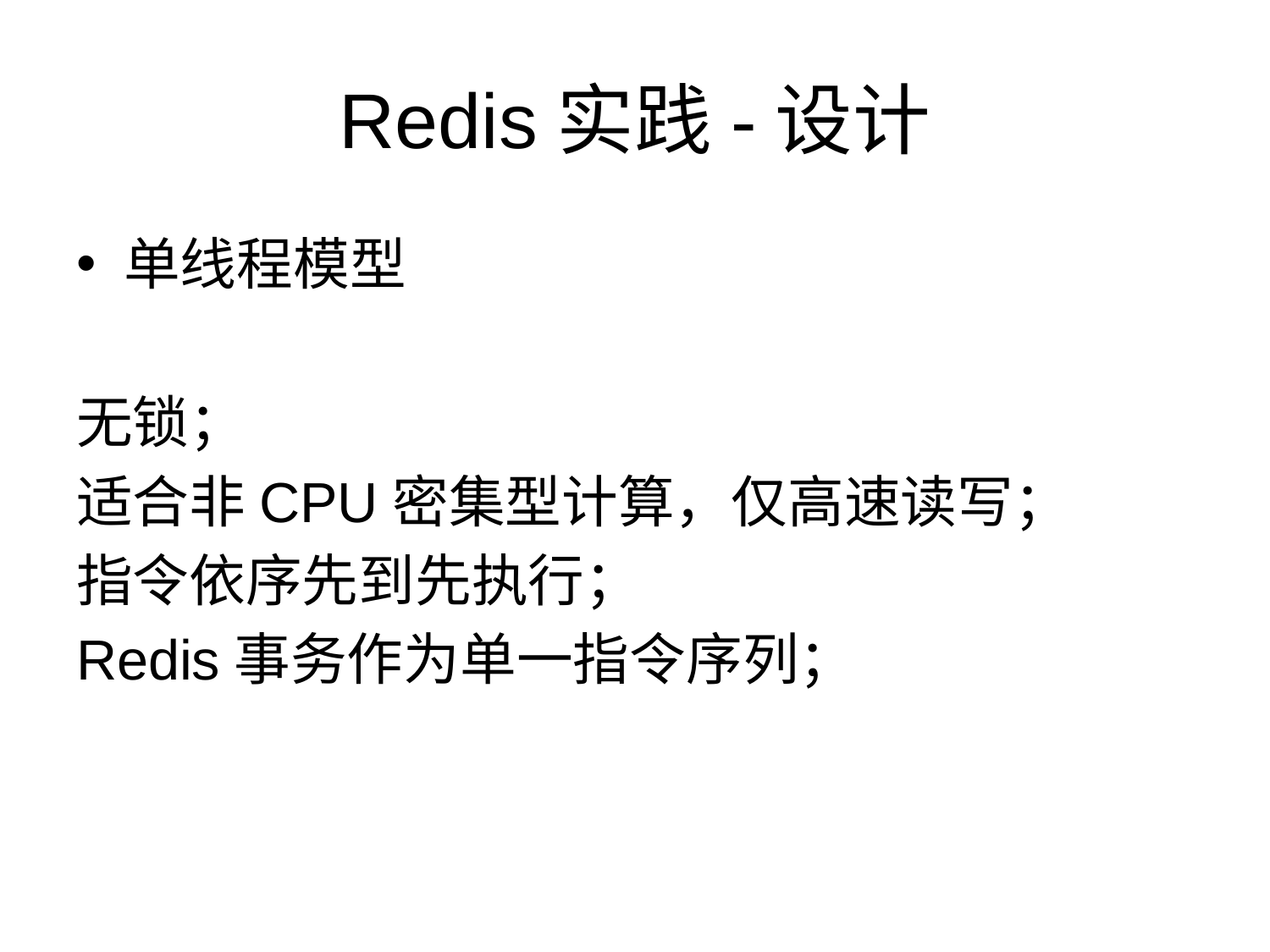

# Redis实践-设计
单线程模型

无锁；
适合非CPU密集型计算，仅高速读写；
指令依序先到先执行；
Redis事务作为单一指令序列；